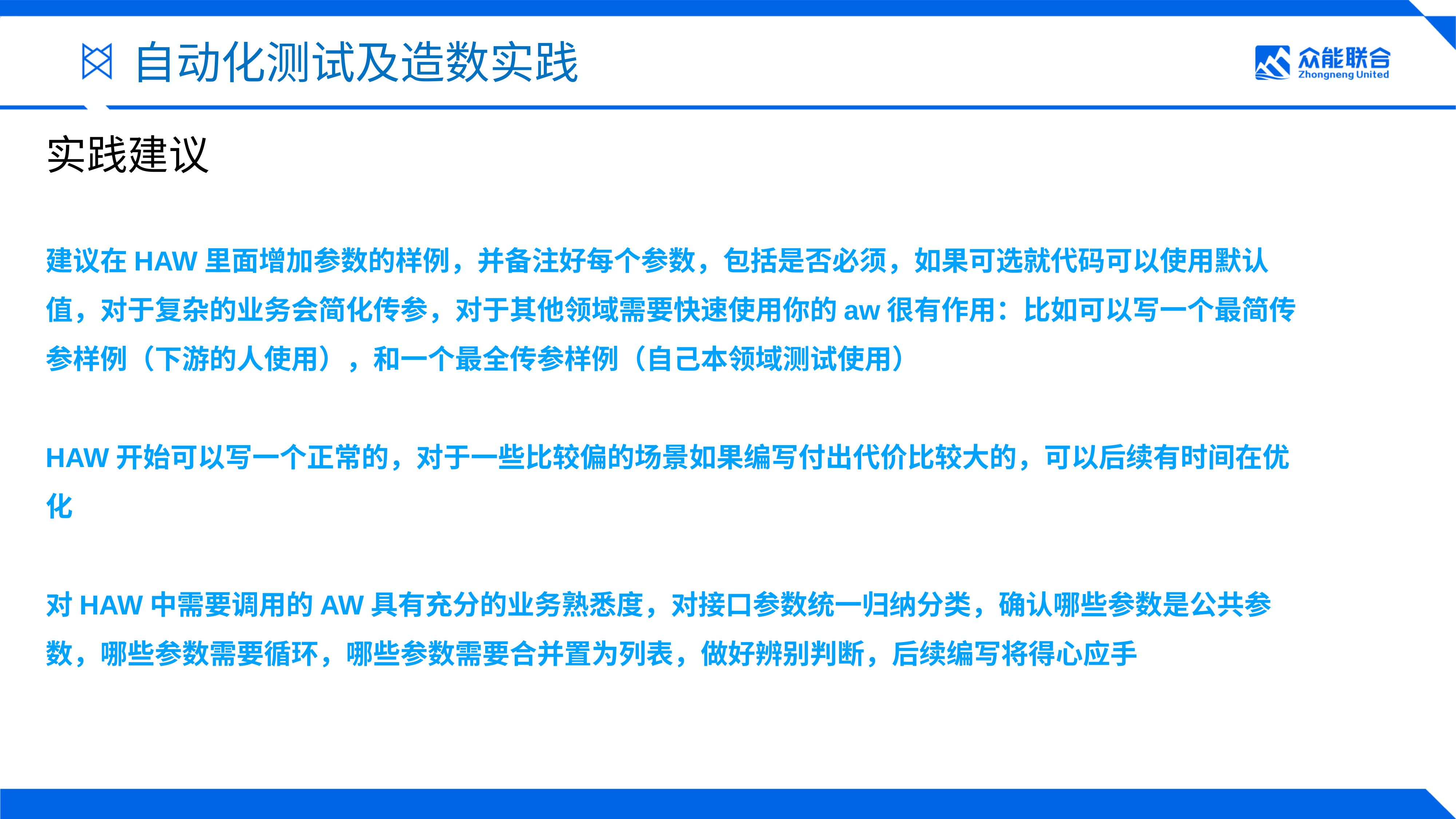

自动化测试及造数实践
实践建议

建议在HAW里面增加参数的样例，并备注好每个参数，包括是否必须，如果可选就代码可以使用默认值，对于复杂的业务会简化传参，对于其他领域需要快速使用你的aw很有作用：比如可以写一个最简传参样例（下游的人使用），和一个最全传参样例（自己本领域测试使用）

HAW开始可以写一个正常的，对于一些比较偏的场景如果编写付出代价比较大的，可以后续有时间在优化

对HAW中需要调用的AW具有充分的业务熟悉度，对接口参数统一归纳分类，确认哪些参数是公共参数，哪些参数需要循环，哪些参数需要合并置为列表，做好辨别判断，后续编写将得心应手